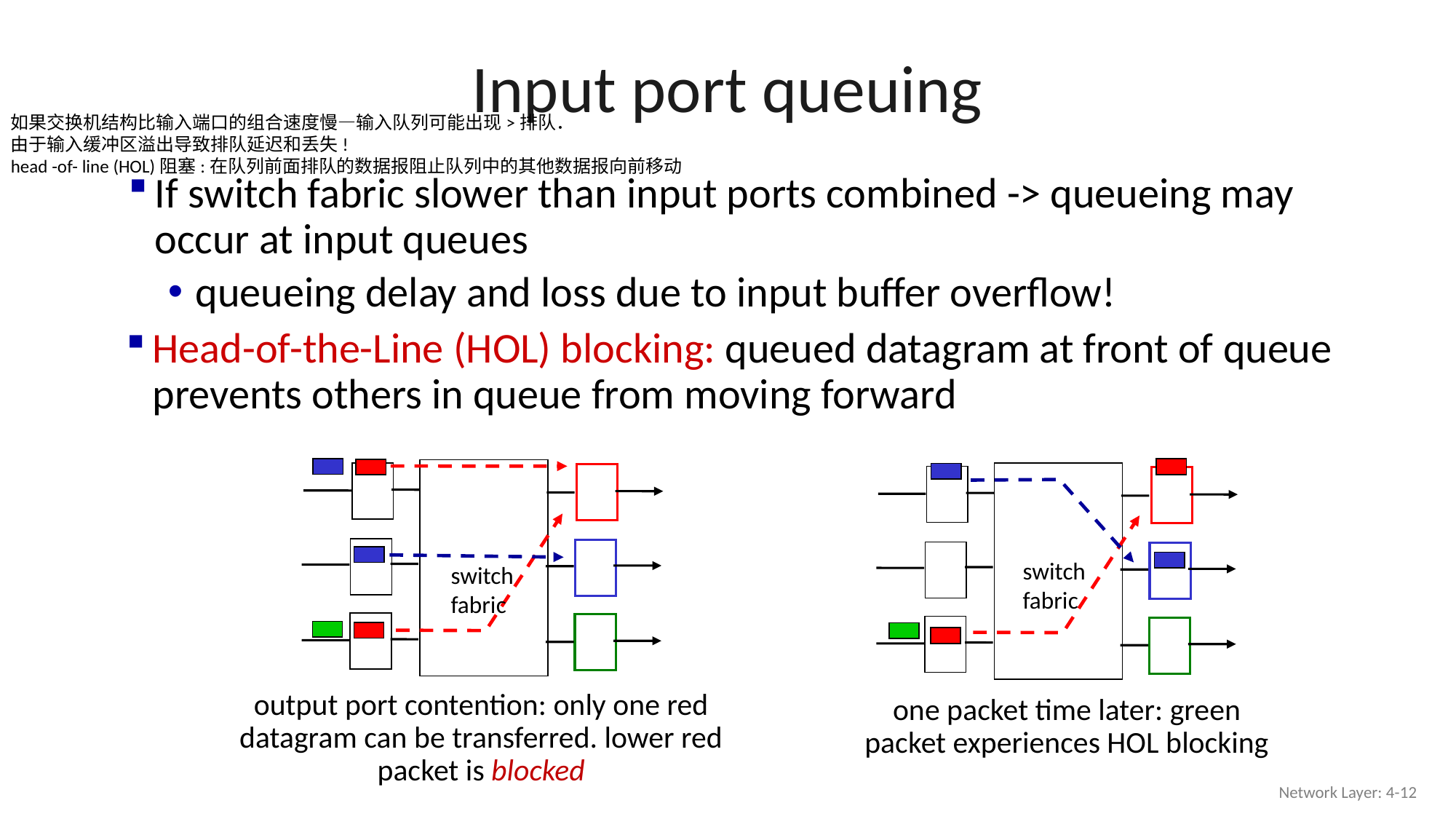

# Input port queuing
如果交换机结构比输入端口的组合速度慢—输入队列可能出现>排队．
由于输入缓冲区溢出导致排队延迟和丢失!
head -of- line (HOL)阻塞:在队列前面排队的数据报阻止队列中的其他数据报向前移动
If switch fabric slower than input ports combined -> queueing may occur at input queues
queueing delay and loss due to input buffer overflow!

Head-of-the-Line (HOL) blocking: queued datagram at front of queue prevents others in queue from moving forward

switch
fabric

switch
fabric

one packet time later: green packet experiences HOL blocking
output port contention: only one red datagram can be transferred. lower red packet is blocked
Network Layer: 4-12